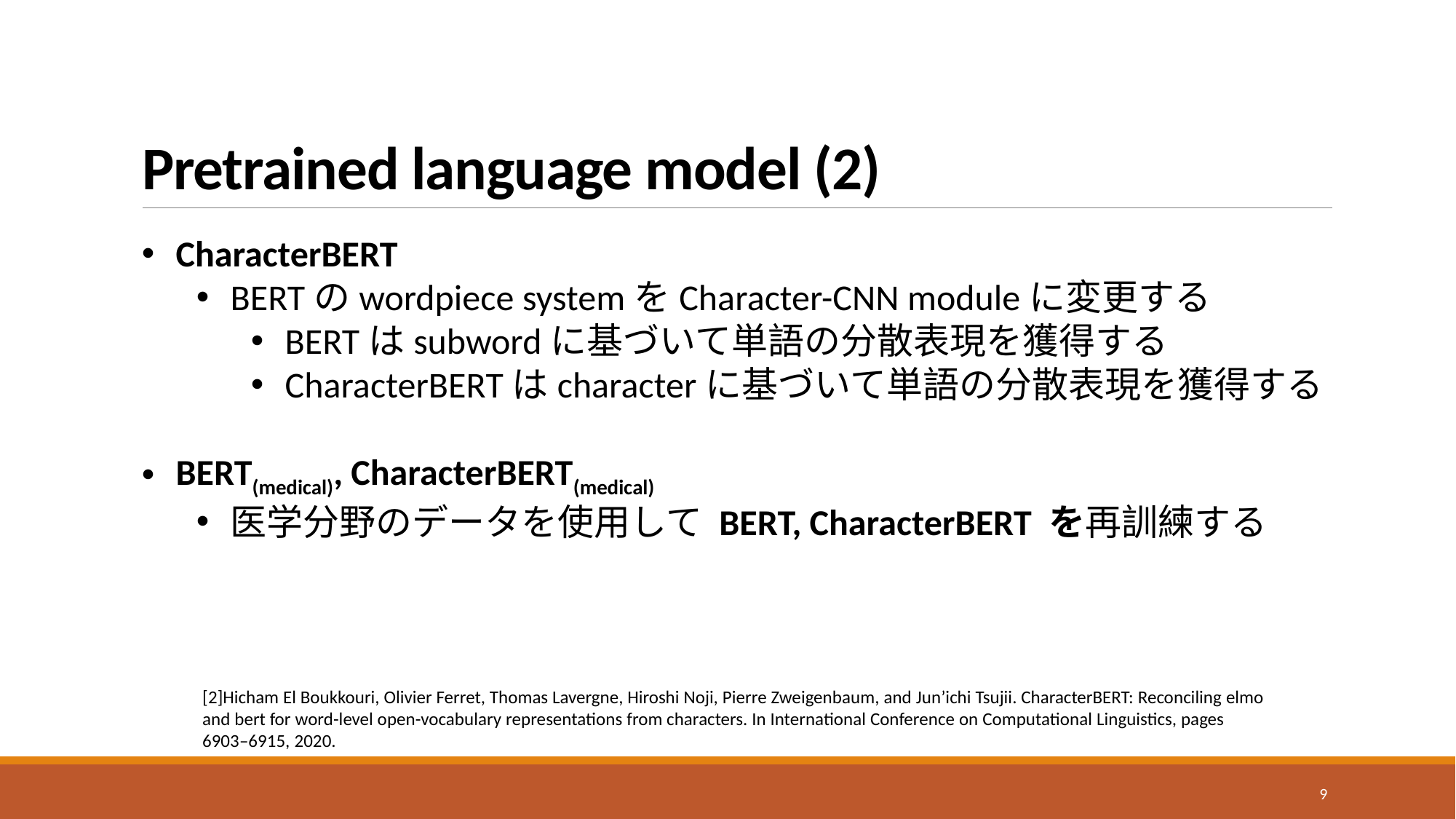

# Pretrained language model (2)
CharacterBERT
BERTのwordpiece systemをCharacter-CNN moduleに変更する
BERTはsubwordに基づいて単語の分散表現を獲得する
CharacterBERTはcharacterに基づいて単語の分散表現を獲得する

BERT(medical), CharacterBERT(medical)
医学分野のデータを使用して BERT, CharacterBERT を再訓練する

[2]Hicham El Boukkouri, Olivier Ferret, Thomas Lavergne, Hiroshi Noji, Pierre Zweigenbaum, and Jun’ichi Tsujii. CharacterBERT: Reconciling elmo and bert for word-level open-vocabulary representations from characters. In International Conference on Computational Linguistics, pages 6903–6915, 2020.
9